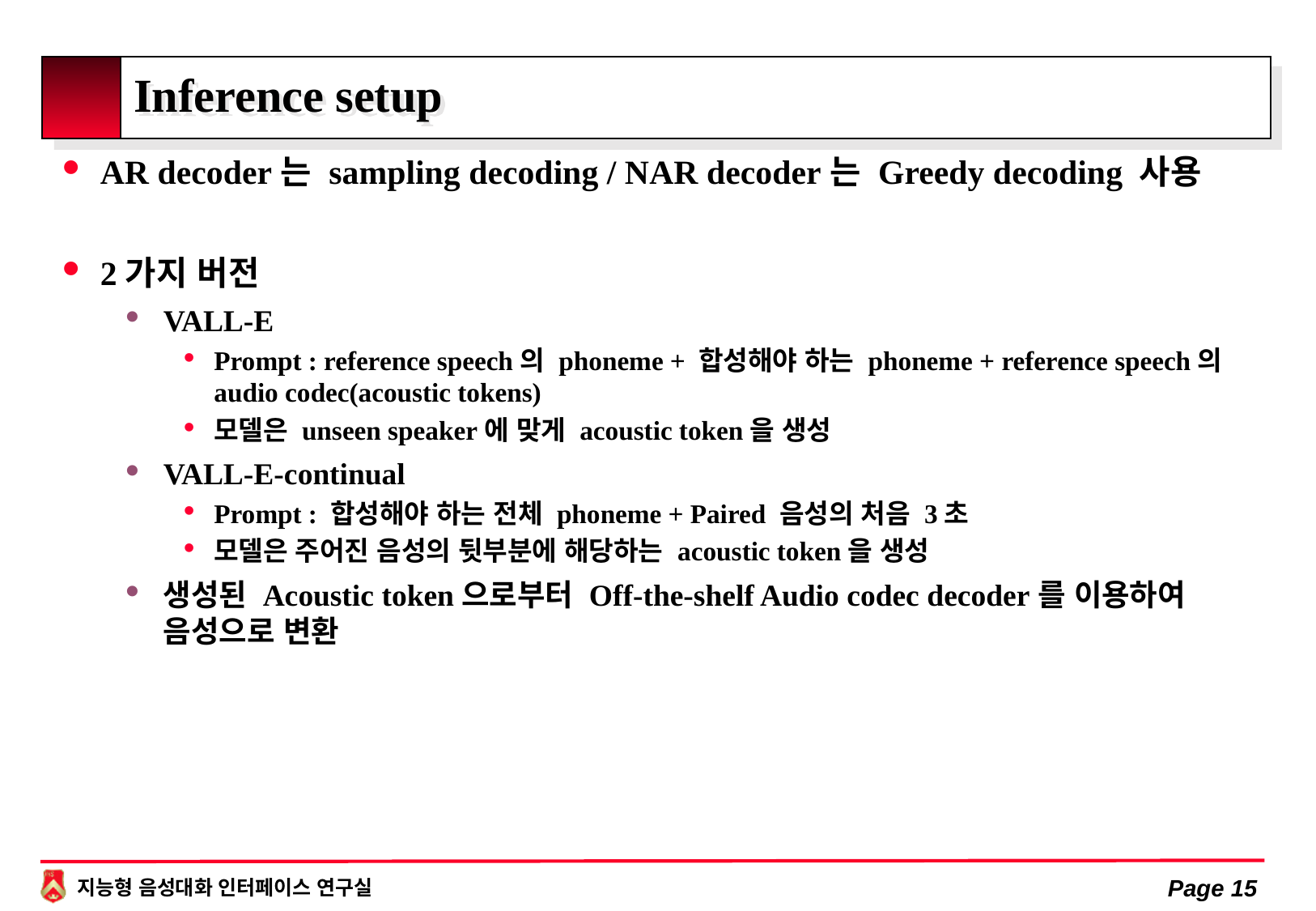

# Inference setup
AR decoder는 sampling decoding / NAR decoder는 Greedy decoding 사용

2가지 버전
VALL-E
Prompt : reference speech의 phoneme + 합성해야 하는 phoneme + reference speech의 audio codec(acoustic tokens)
모델은 unseen speaker에 맞게 acoustic token을 생성
VALL-E-continual
Prompt : 합성해야 하는 전체 phoneme + Paired 음성의 처음 3초
모델은 주어진 음성의 뒷부분에 해당하는 acoustic token을 생성
생성된 Acoustic token으로부터 Off-the-shelf Audio codec decoder를 이용하여       음성으로 변환

Page 15